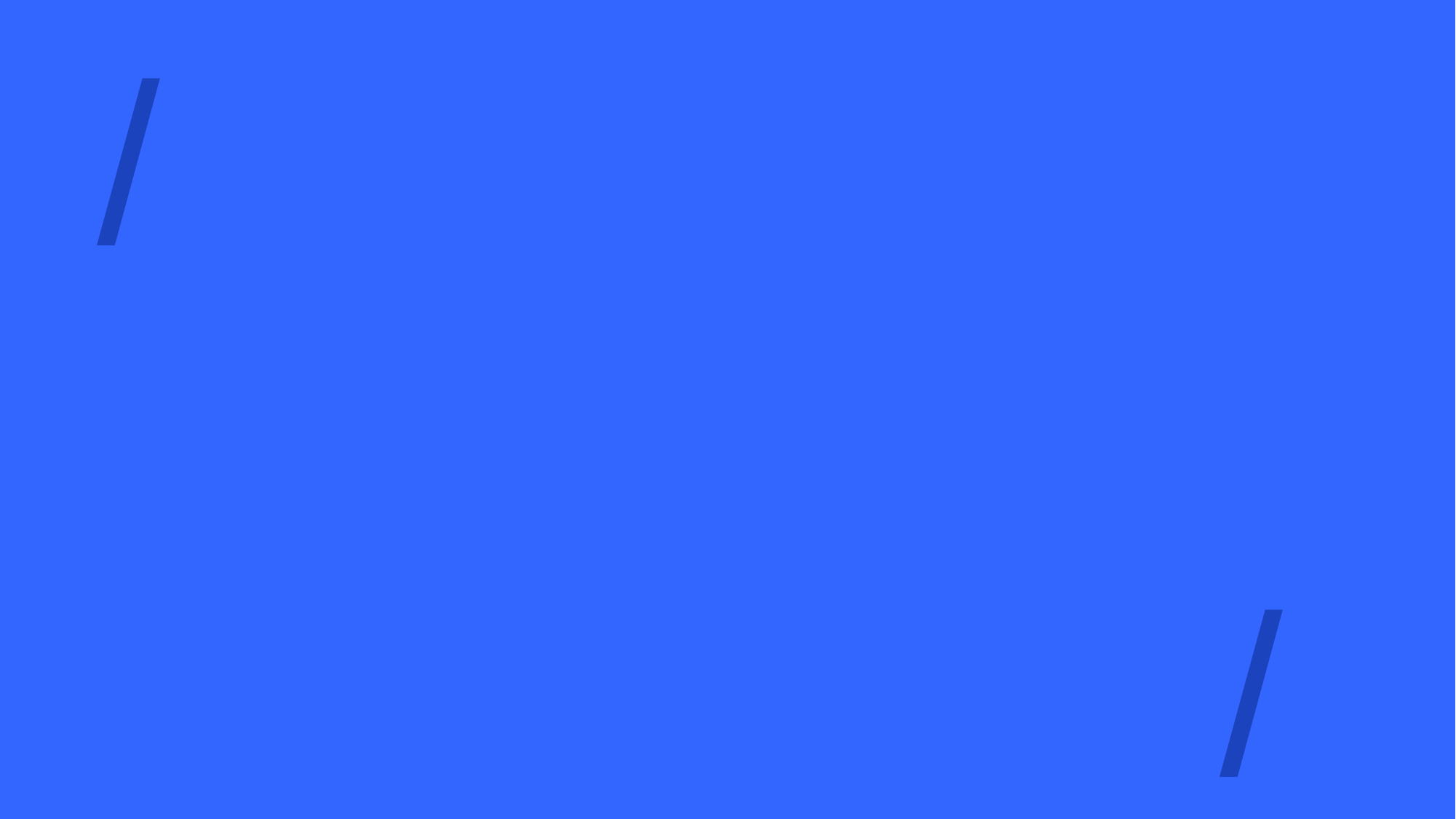

/
Q&A
코드 분석 및 자세한 설명은 기술 블로그 참조

Reference ) Qt Document , Pyqt5 Document

/